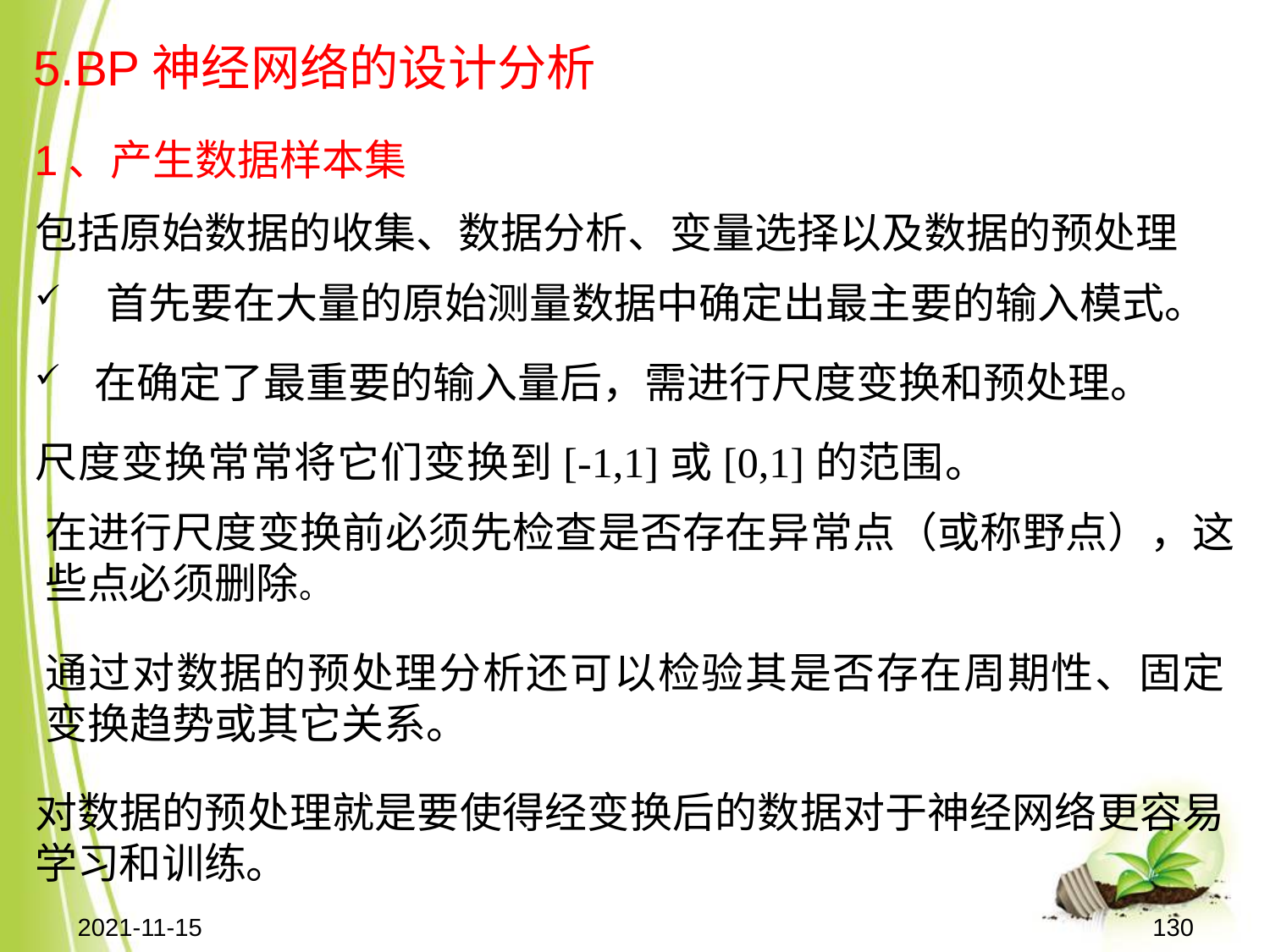

5.BP神经网络的设计分析
1、产生数据样本集
包括原始数据的收集、数据分析、变量选择以及数据的预处理
    首先要在大量的原始测量数据中确定出最主要的输入模式。
   在确定了最重要的输入量后，需进行尺度变换和预处理。
尺度变换常常将它们变换到[-1,1]或[0,1]的范围。
在进行尺度变换前必须先检查是否存在异常点（或称野点），这些点必须删除。
通过对数据的预处理分析还可以检验其是否存在周期性、固定变换趋势或其它关系。
对数据的预处理就是要使得经变换后的数据对于神经网络更容易学习和训练。
2021-11-15
130